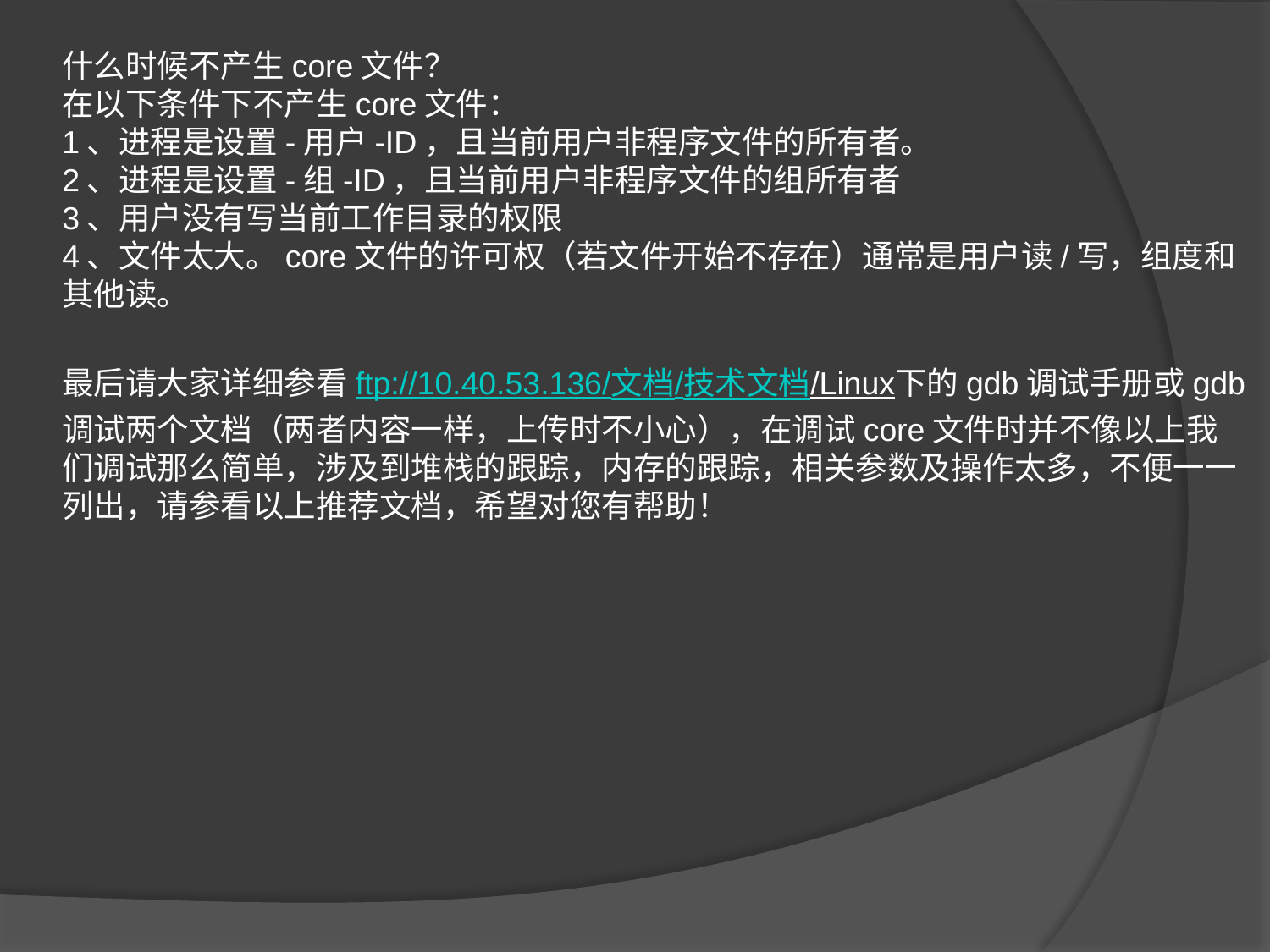

什么时候不产生core文件？
在以下条件下不产生core文件：
1、进程是设置-用户-ID，且当前用户非程序文件的所有者。
2、进程是设置-组-ID，且当前用户非程序文件的组所有者
3、用户没有写当前工作目录的权限
4、文件太大。core文件的许可权（若文件开始不存在）通常是用户读/写，组度和其他读。
最后请大家详细参看ftp://10.40.53.136/文档/技术文档/Linux下的gdb调试手册或gdb调试两个文档（两者内容一样，上传时不小心），在调试core文件时并不像以上我们调试那么简单，涉及到堆栈的跟踪，内存的跟踪，相关参数及操作太多，不便一一列出，请参看以上推荐文档，希望对您有帮助！